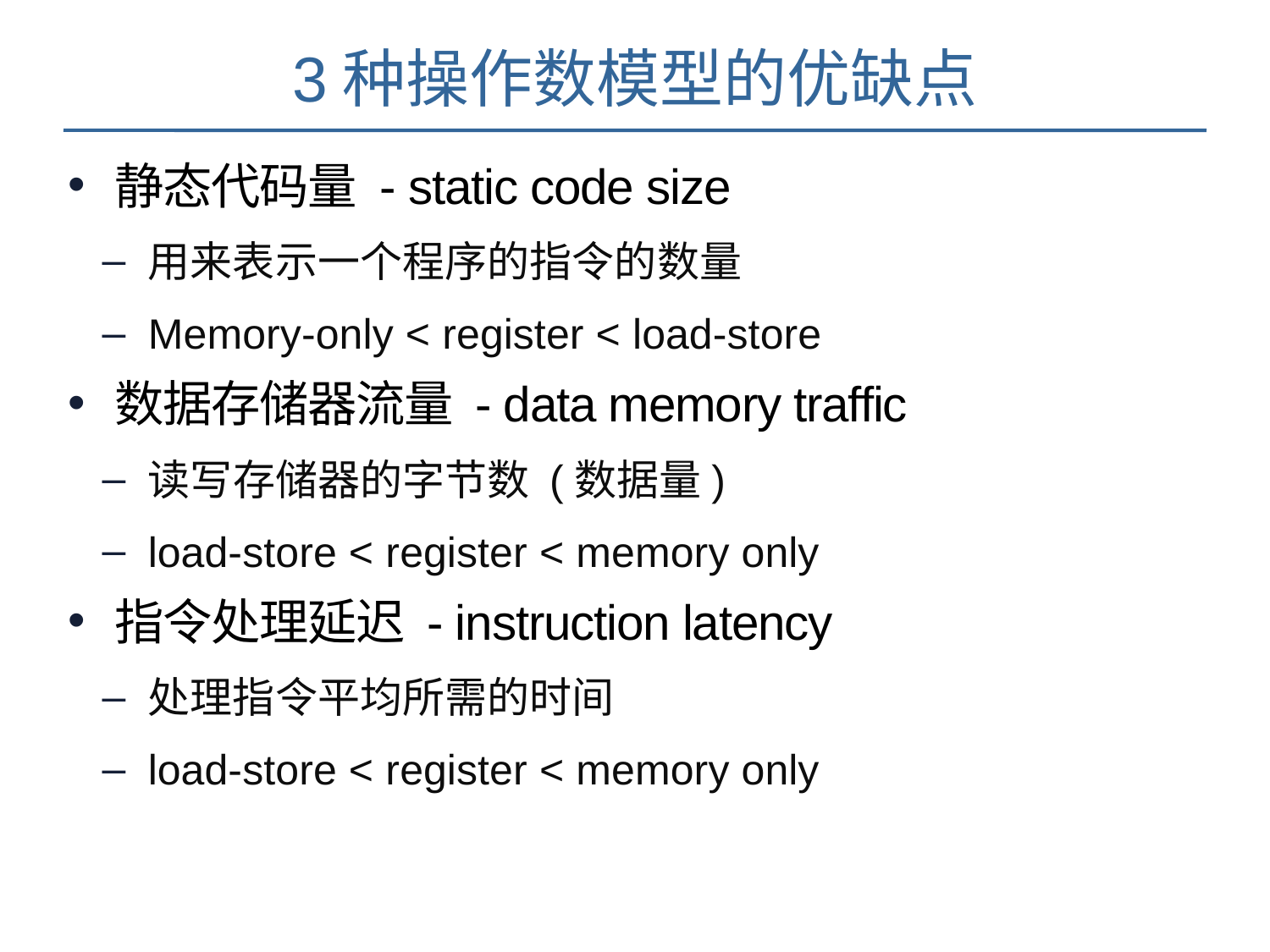

# 3种操作数模型的优缺点
静态代码量 - static code size
用来表示一个程序的指令的数量
Memory-only < register < load-store
数据存储器流量 - data memory traffic
读写存储器的字节数 (数据量)
load-store < register < memory only
指令处理延迟 - instruction latency
处理指令平均所需的时间
load-store < register < memory only